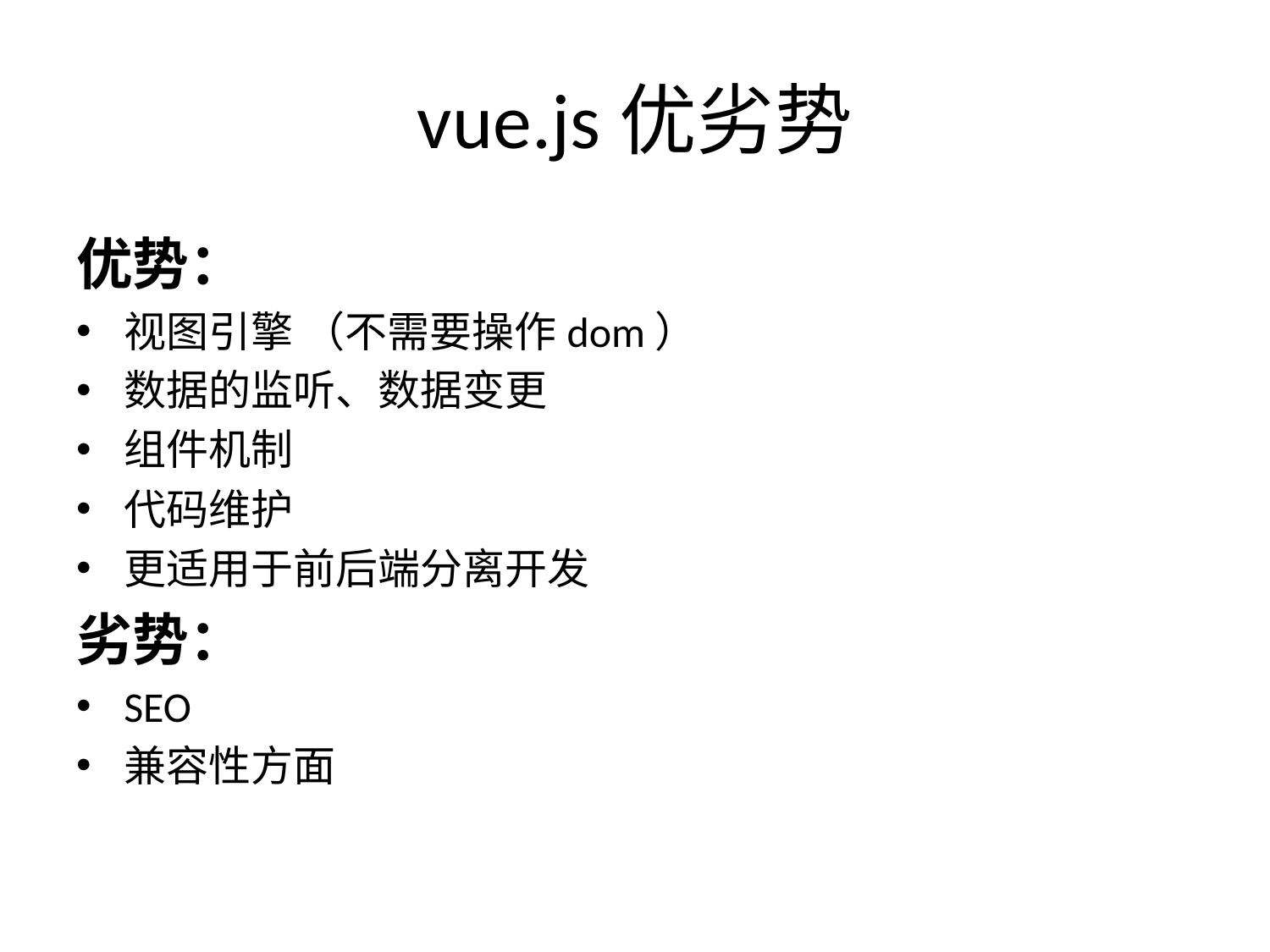

# vue.js优劣势
优势：
视图引擎 （不需要操作dom）
数据的监听、数据变更
组件机制
代码维护
更适用于前后端分离开发
劣势：
SEO
兼容性方面